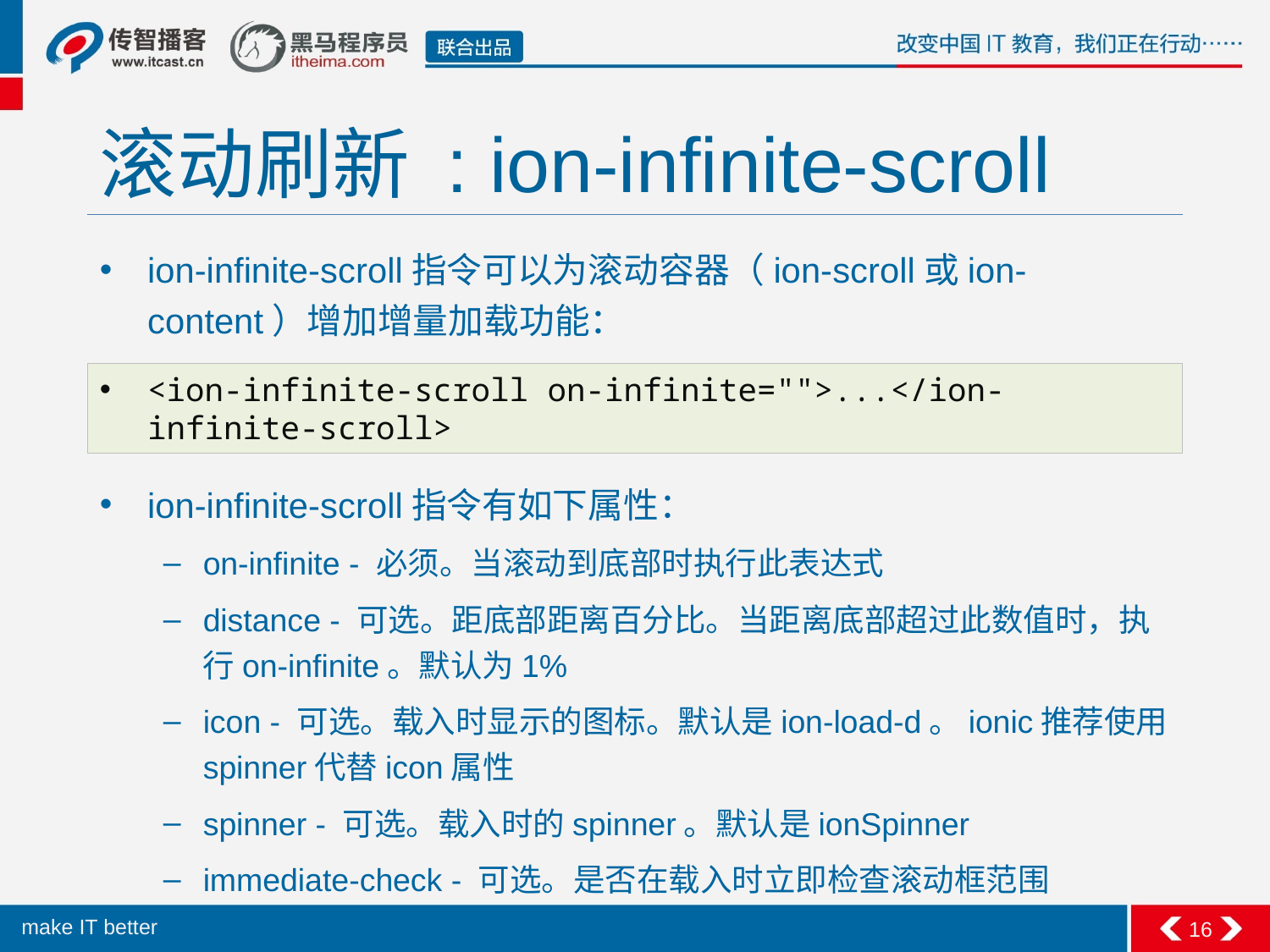

# 滚动刷新 : ion-infinite-scroll
ion-infinite-scroll指令可以为滚动容器（ion-scroll或ion-content）增加增量加载功能：

ion-infinite-scroll指令有如下属性：
on-infinite - 必须。当滚动到底部时执行此表达式
distance - 可选。距底部距离百分比。当距离底部超过此数值时，执行on-infinite。默认为1%
icon - 可选。载入时显示的图标。默认是ion-load-d。ionic推荐使用spinner代替icon属性
spinner - 可选。载入时的spinner。默认是ionSpinner
immediate-check - 可选。是否在载入时立即检查滚动框范围
<ion-infinite-scroll on-infinite="">...</ion-infinite-scroll>
16

make IT better